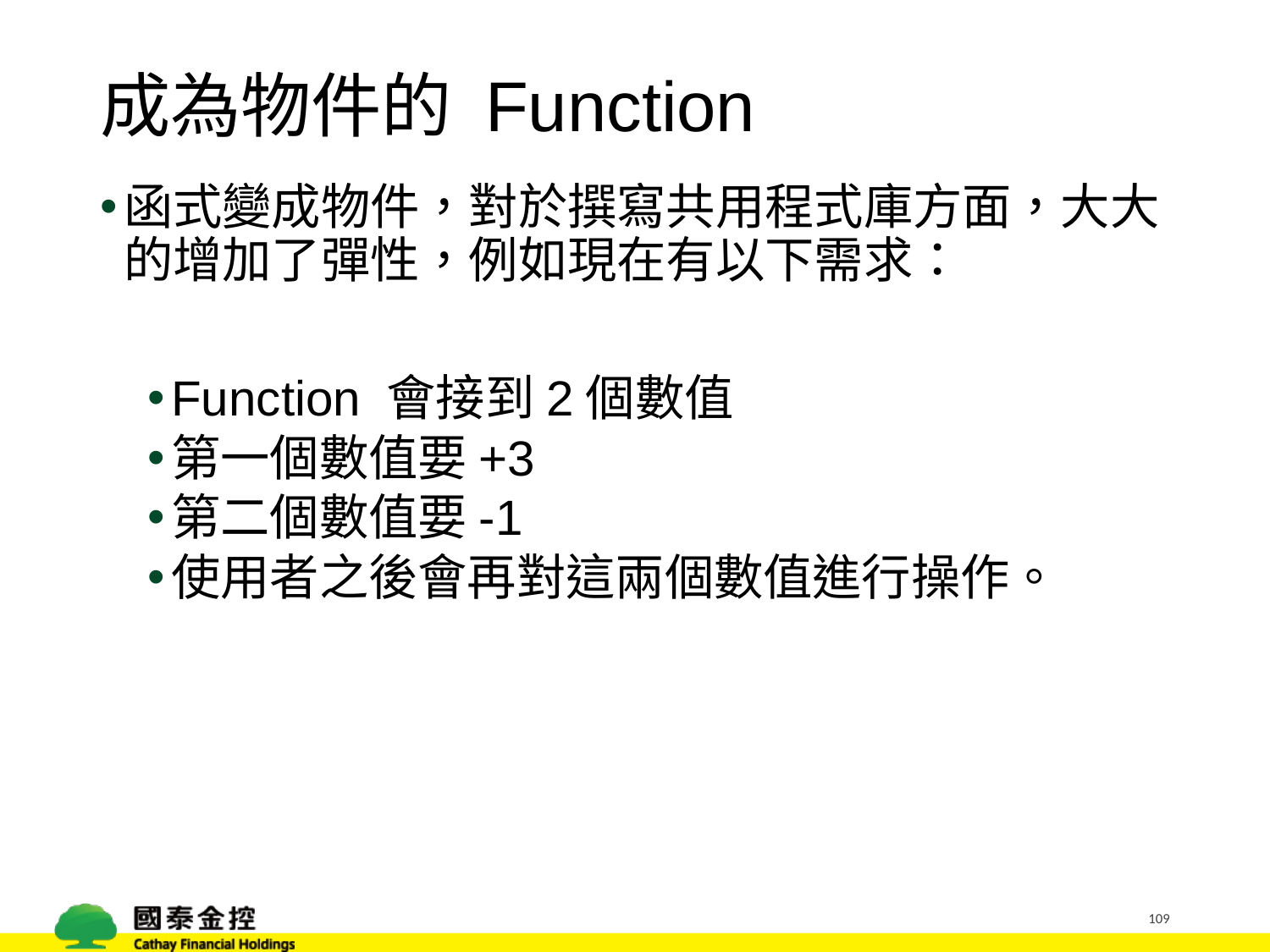

# 成為物件的 Function
函式變成物件，對於撰寫共用程式庫方面，大大的增加了彈性，例如現在有以下需求：

Function 會接到2個數值
第一個數值要+3
第二個數值要-1
使用者之後會再對這兩個數值進行操作。